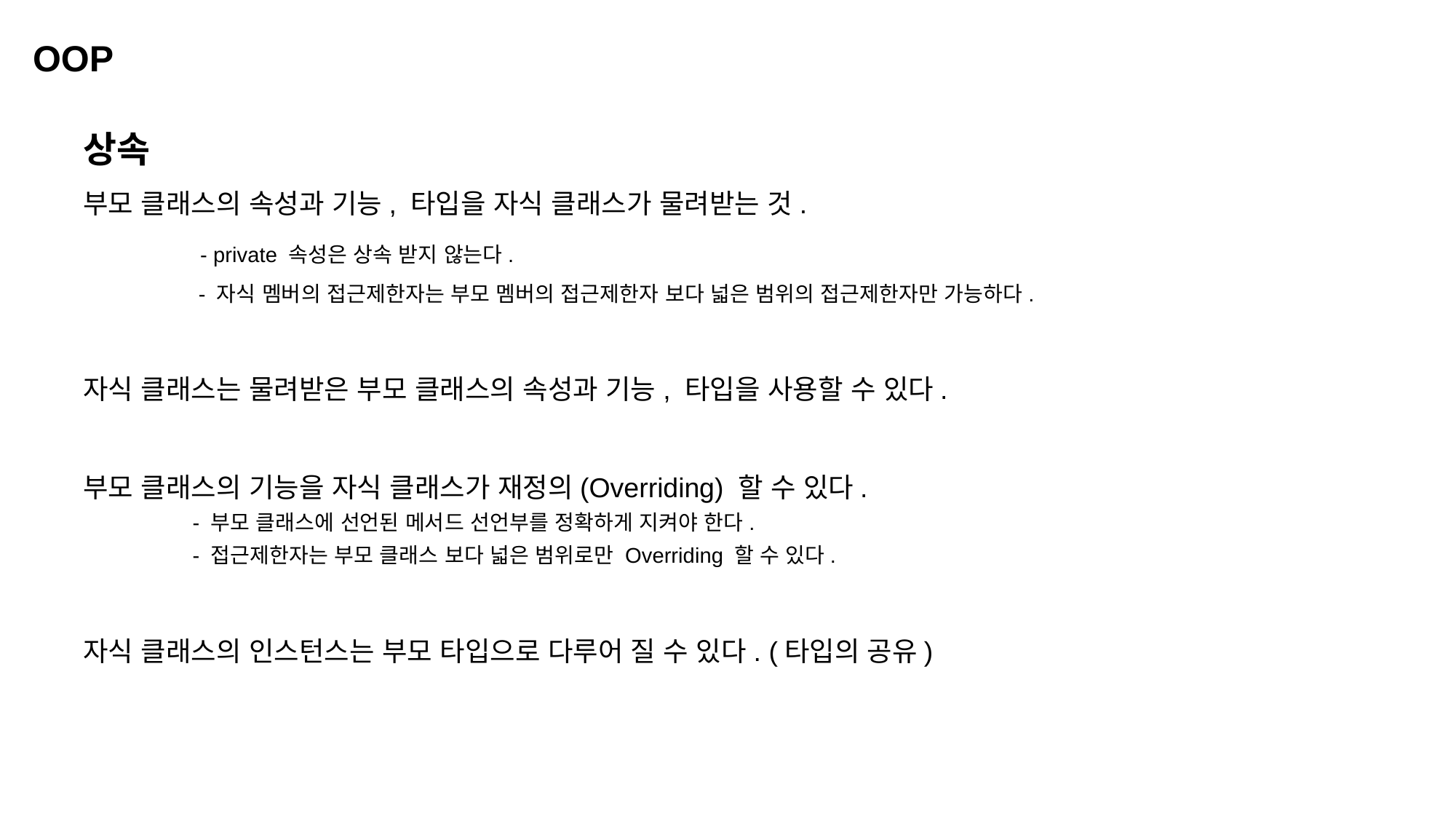

OOP
상속
부모 클래스의 속성과 기능, 타입을 자식 클래스가 물려받는 것.
	 - private 속성은 상속 받지 않는다.
	 - 자식 멤버의 접근제한자는 부모 멤버의 접근제한자 보다 넓은 범위의 접근제한자만 가능하다.

자식 클래스는 물려받은 부모 클래스의 속성과 기능, 타입을 사용할 수 있다.

부모 클래스의 기능을 자식 클래스가 재정의(Overriding) 할 수 있다.
	- 부모 클래스에 선언된 메서드 선언부를 정확하게 지켜야 한다.
	- 접근제한자는 부모 클래스 보다 넓은 범위로만 Overriding 할 수 있다.

자식 클래스의 인스턴스는 부모 타입으로 다루어 질 수 있다. (타입의 공유)